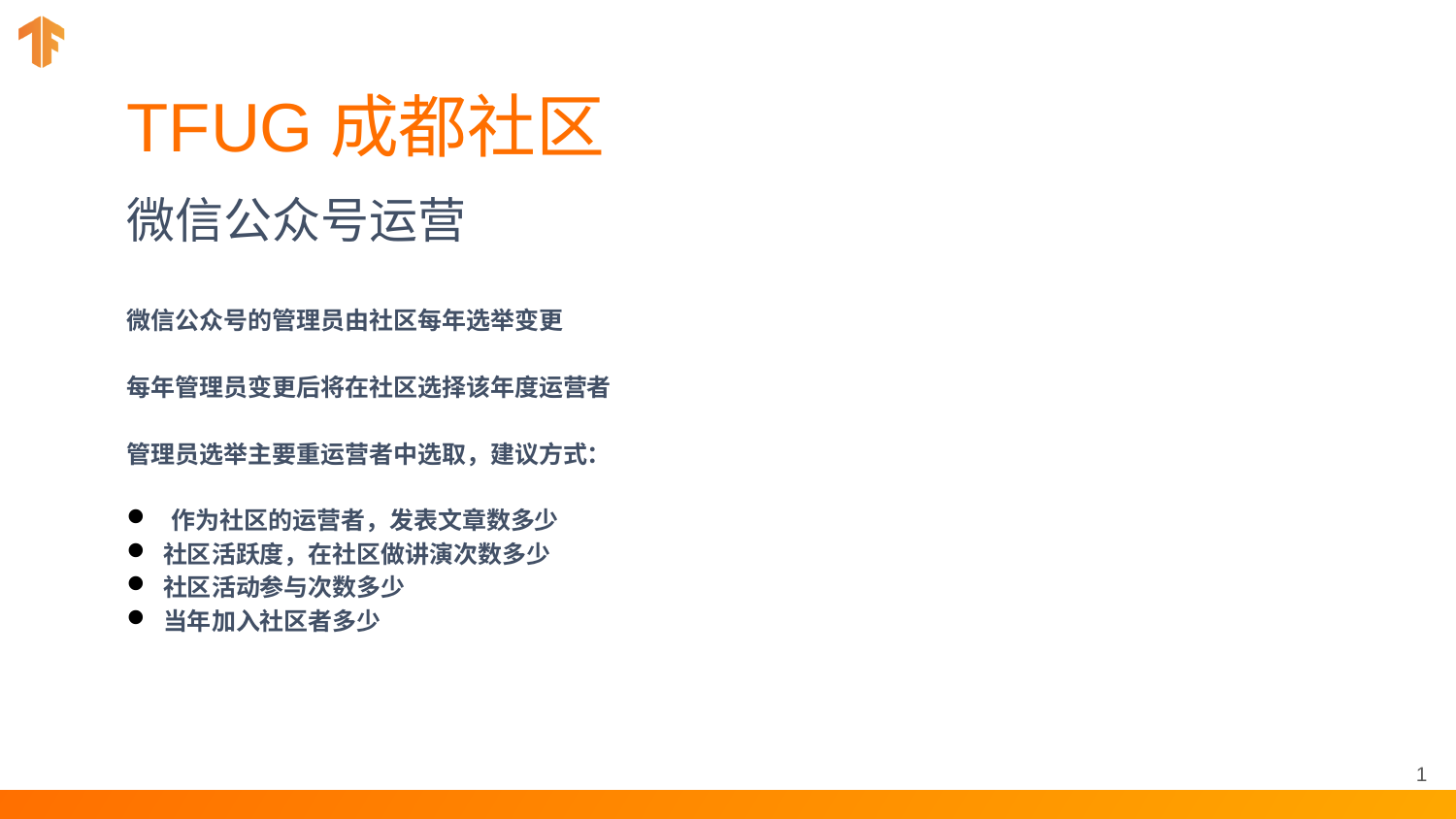

# TFUG成都社区
微信公众号运营
微信公众号的管理员由社区每年选举变更

每年管理员变更后将在社区选择该年度运营者

管理员选举主要重运营者中选取，建议方式：

  作为社区的运营者，发表文章数多少
社区活跃度，在社区做讲演次数多少
社区活动参与次数多少
当年加入社区者多少

1